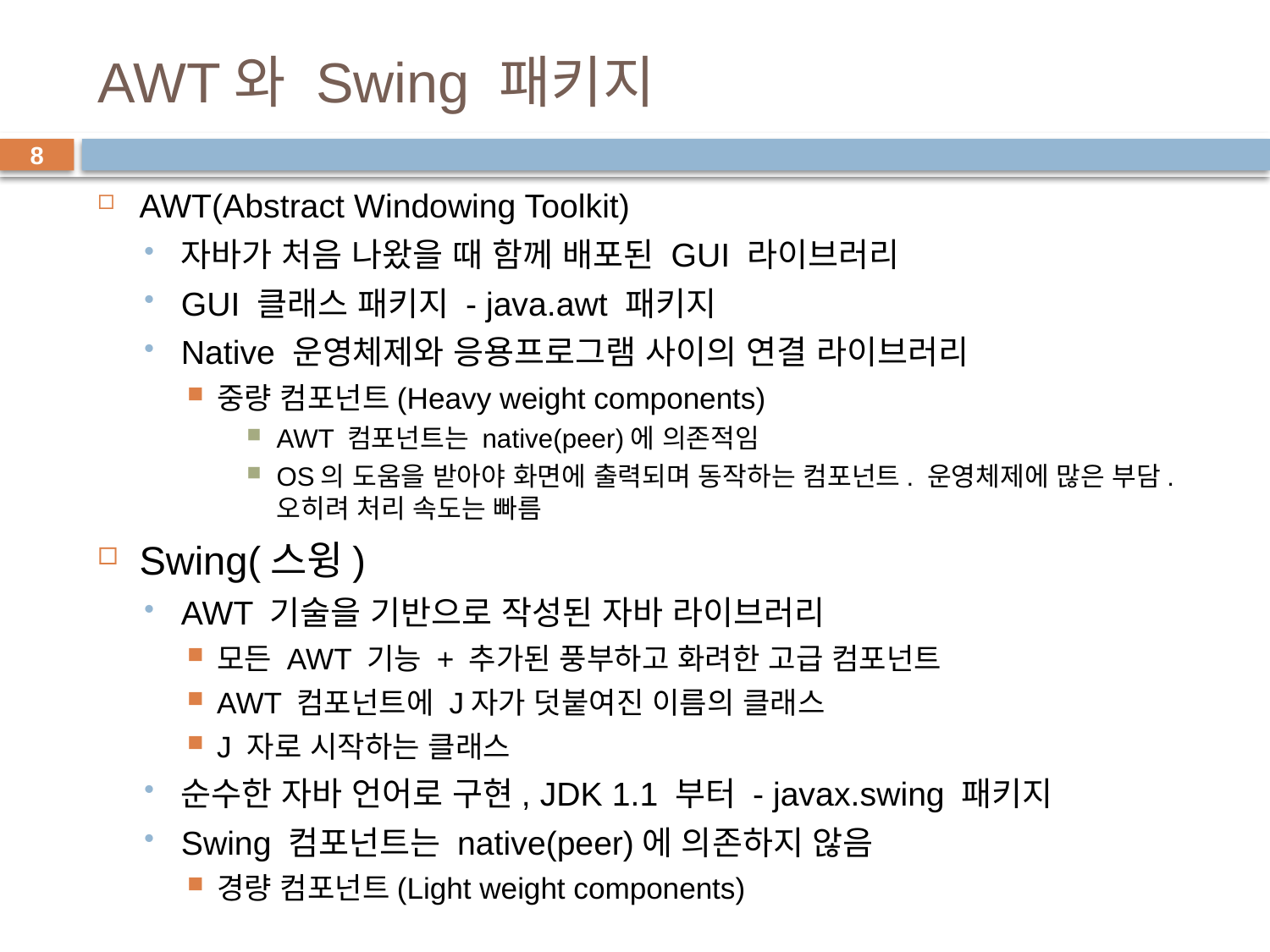

# AWT와 Swing 패키지
8
AWT(Abstract Windowing Toolkit)
자바가 처음 나왔을 때 함께 배포된 GUI 라이브러리
GUI 클래스 패키지 - java.awt 패키지
Native 운영체제와 응용프로그램 사이의 연결 라이브러리
중량 컴포넌트(Heavy weight components)
AWT 컴포넌트는 native(peer)에 의존적임
OS의 도움을 받아야 화면에 출력되며 동작하는 컴포넌트. 운영체제에 많은 부담. 오히려 처리 속도는 빠름
Swing(스윙)
AWT 기술을 기반으로 작성된 자바 라이브러리
모든 AWT 기능 + 추가된 풍부하고 화려한 고급 컴포넌트
AWT 컴포넌트에 J자가 덧붙여진 이름의 클래스
J 자로 시작하는 클래스
순수한 자바 언어로 구현, JDK 1.1 부터 - javax.swing 패키지
Swing 컴포넌트는 native(peer)에 의존하지 않음
경량 컴포넌트(Light weight components)